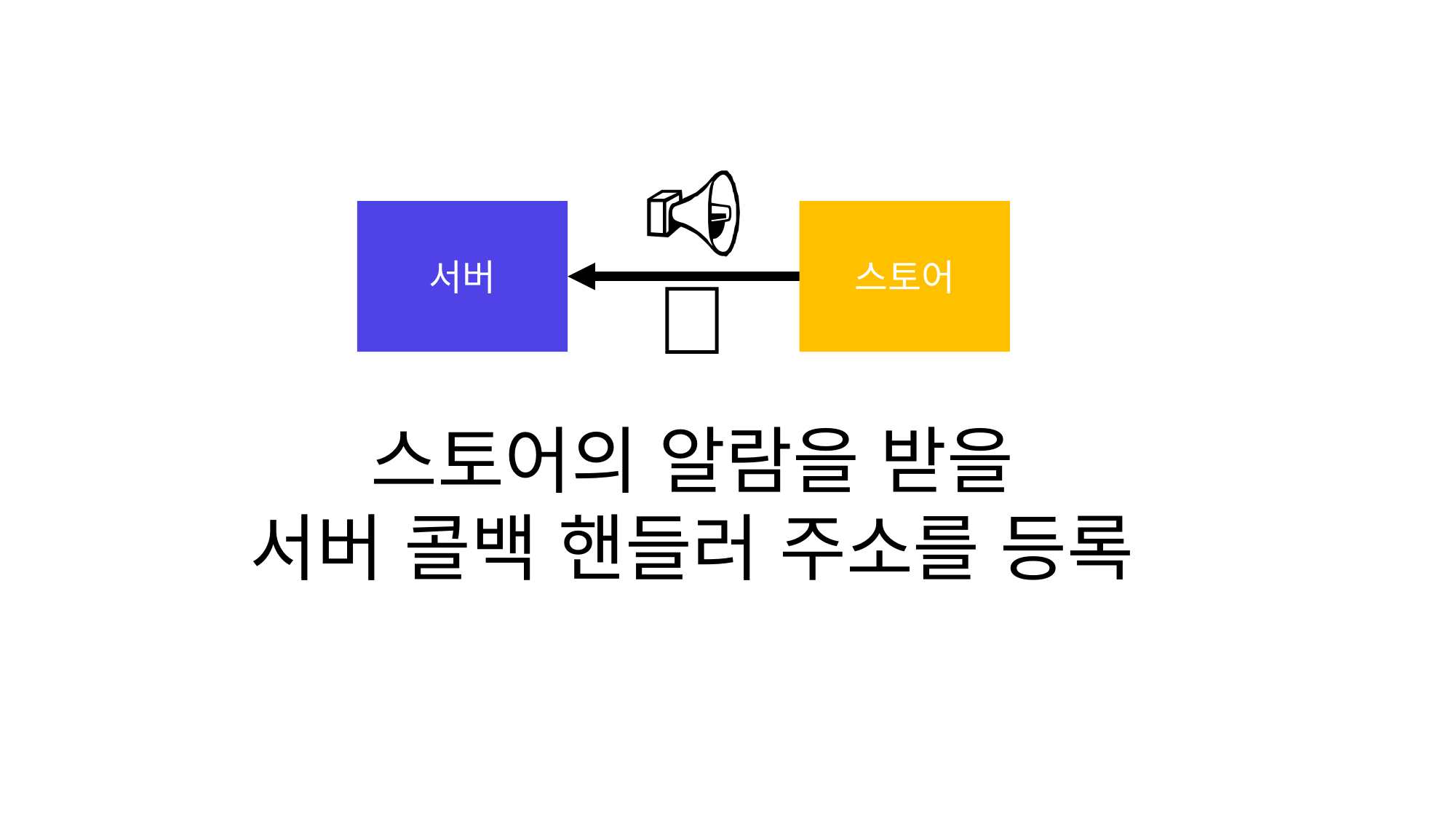

📢
스토어
서버
🧾
스토어의 알람을 받을
서버 콜백 핸들러 주소를 등록